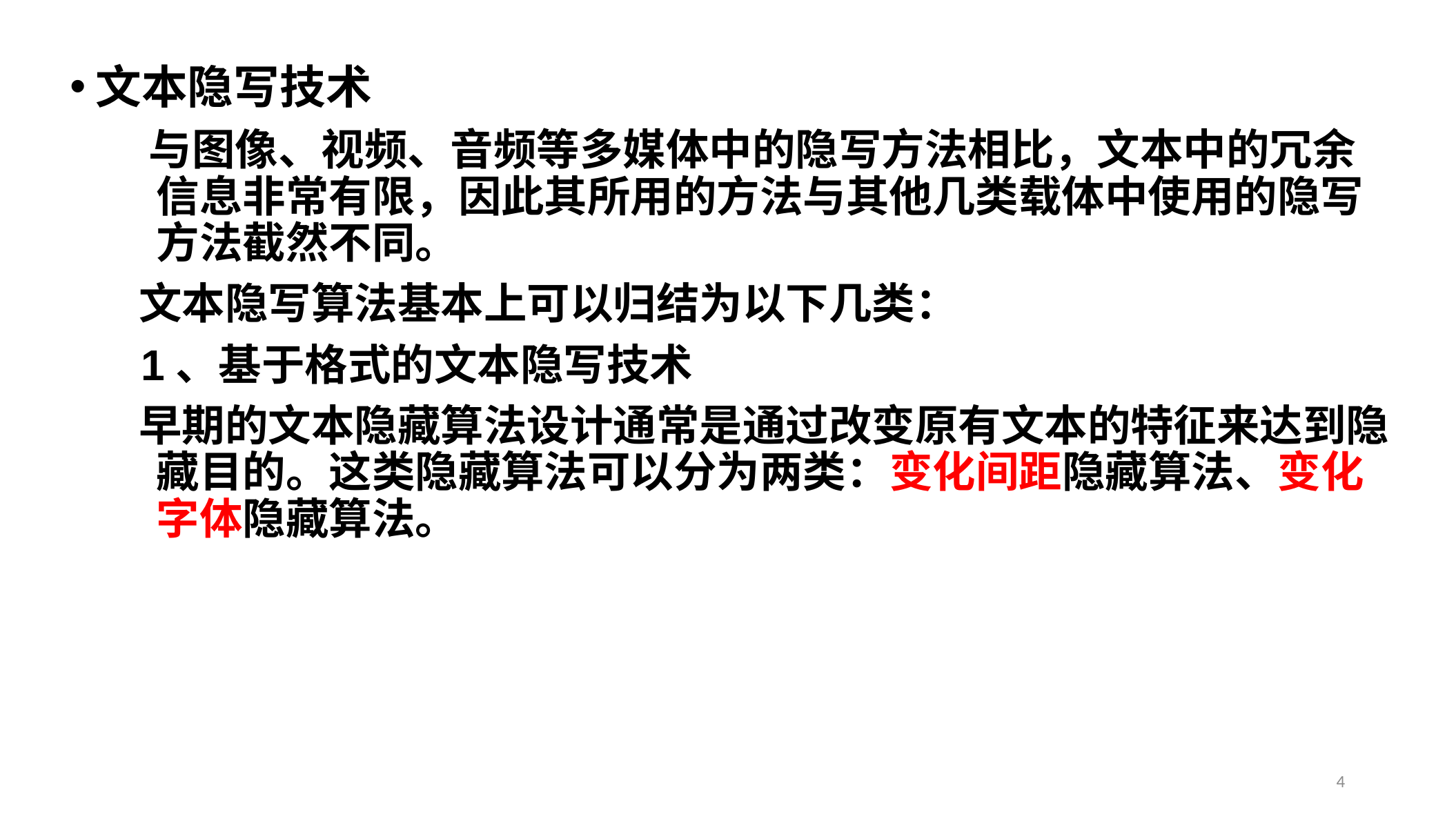

文本隐写技术
       与图像、视频、音频等多媒体中的隐写方法相比，文本中的冗余信息非常有限，因此其所用的方法与其他几类载体中使用的隐写方法截然不同。
      文本隐写算法基本上可以归结为以下几类：
      1、基于格式的文本隐写技术
      早期的文本隐藏算法设计通常是通过改变原有文本的特征来达到隐藏目的。这类隐藏算法可以分为两类：变化间距隐藏算法、变化字体隐藏算法。
4